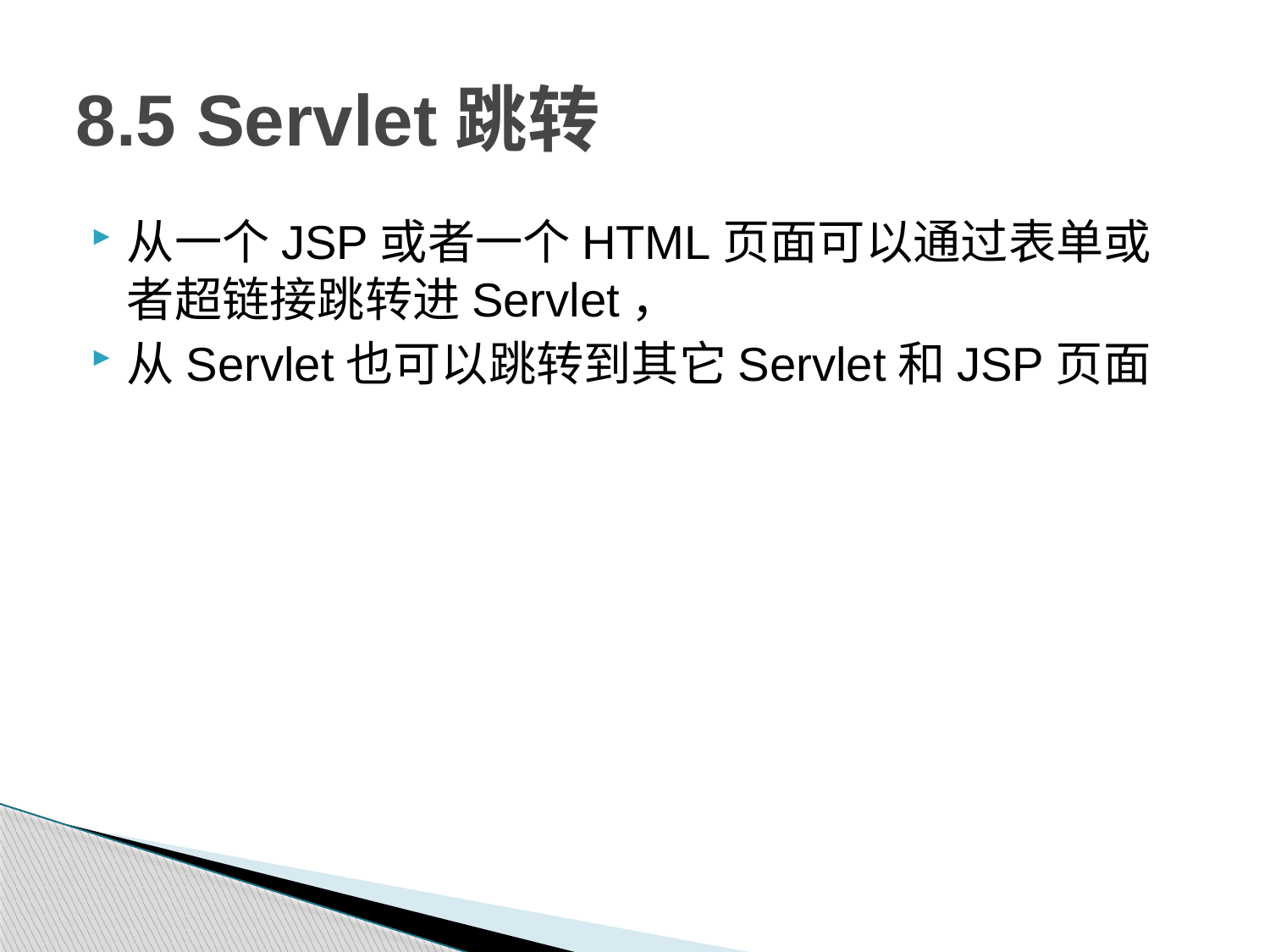

# 8.5 Servlet跳转
从一个JSP或者一个HTML页面可以通过表单或者超链接跳转进Servlet，
从Servlet也可以跳转到其它Servlet和JSP页面